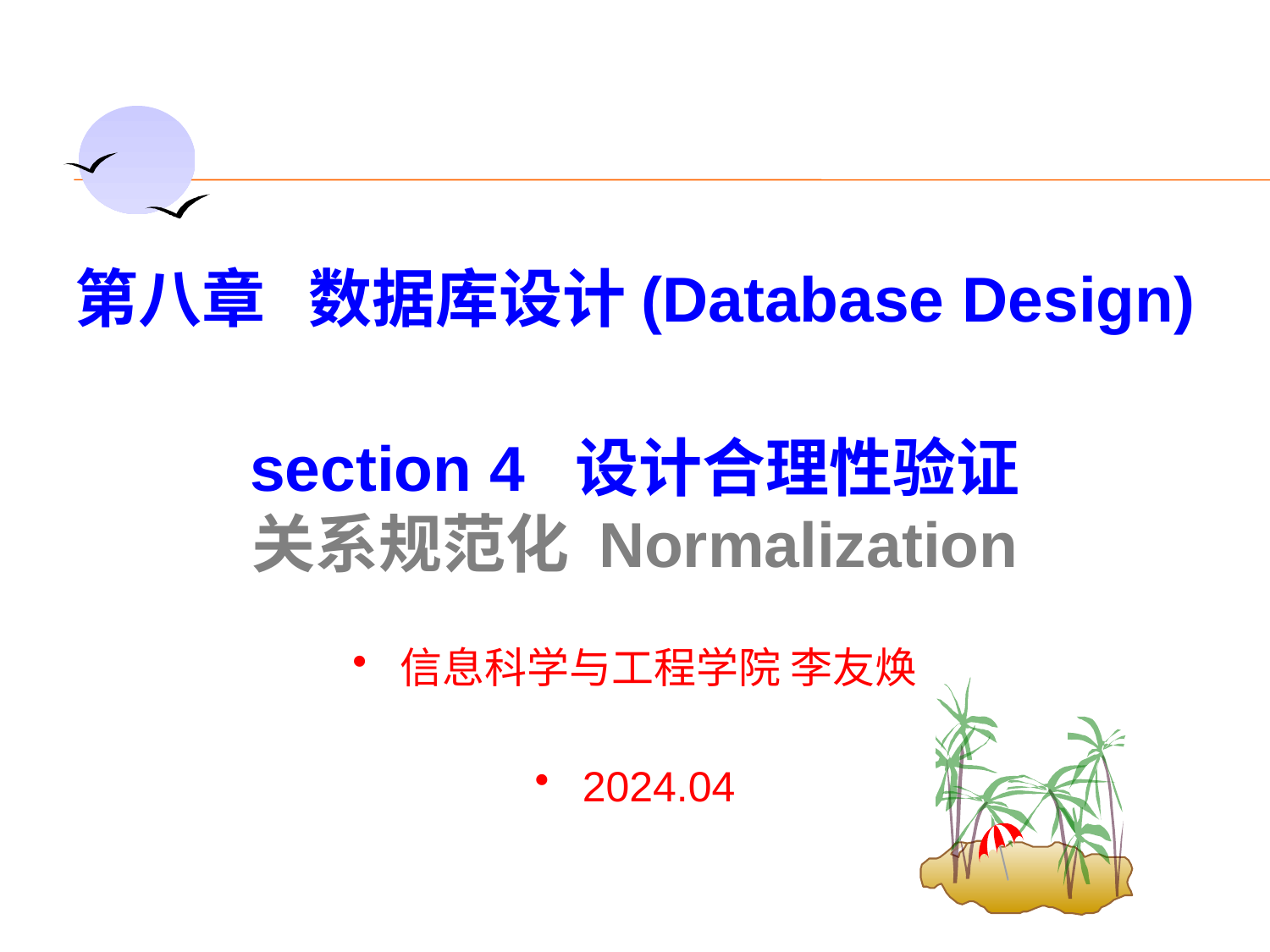

第八章   数据库设计(Database Design)
section 4  设计合理性验证
关系规范化 Normalization
信息科学与工程学院 李友焕

2024.04